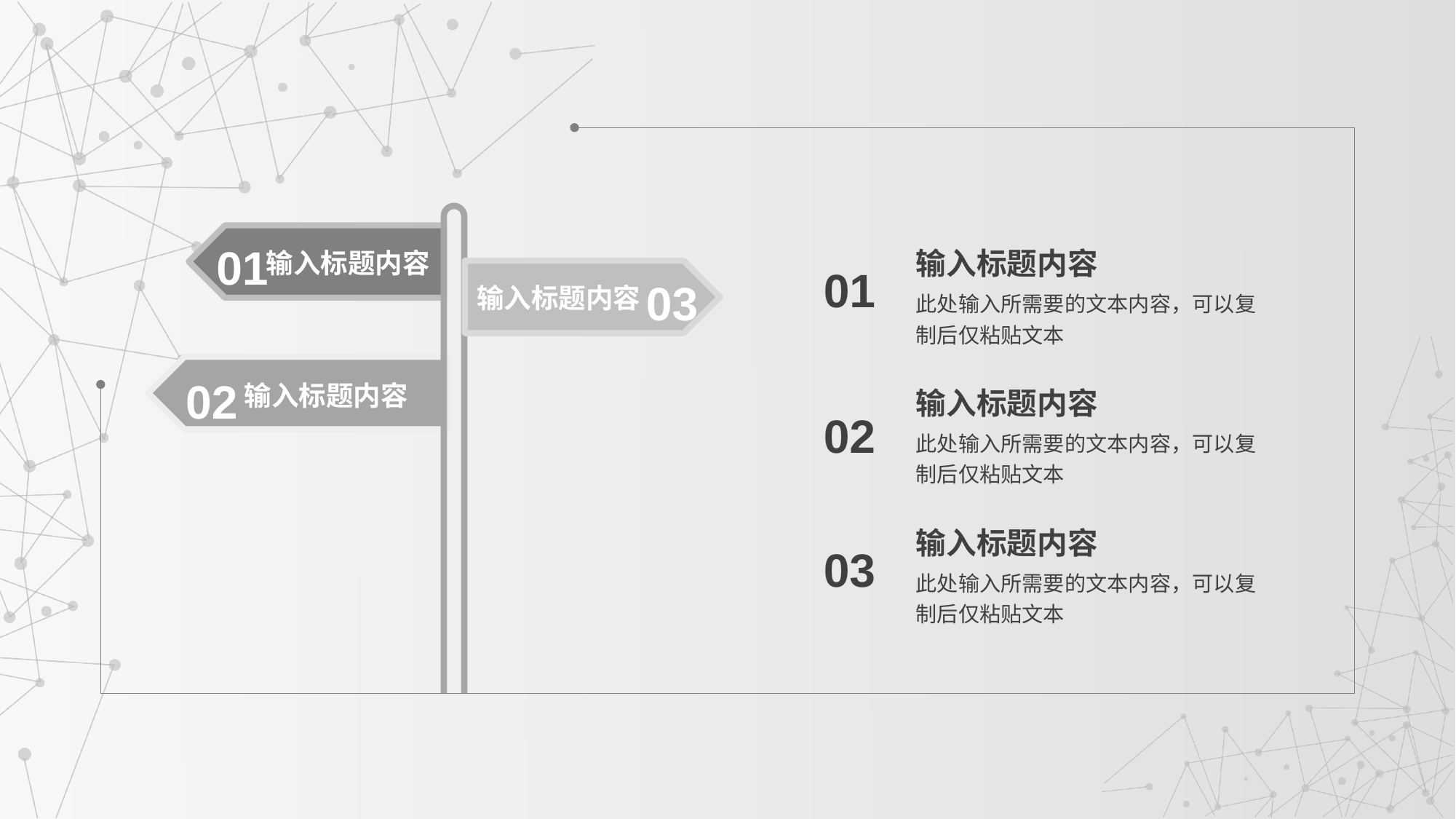

01
输入标题内容
输入标题内容

03
输入标题内容
01
此处输入所需要的文本内容，可以复制后仅粘贴文本

02
输入标题内容
输入标题内容
02
此处输入所需要的文本内容，可以复制后仅粘贴文本
输入标题内容
03
此处输入所需要的文本内容，可以复制后仅粘贴文本